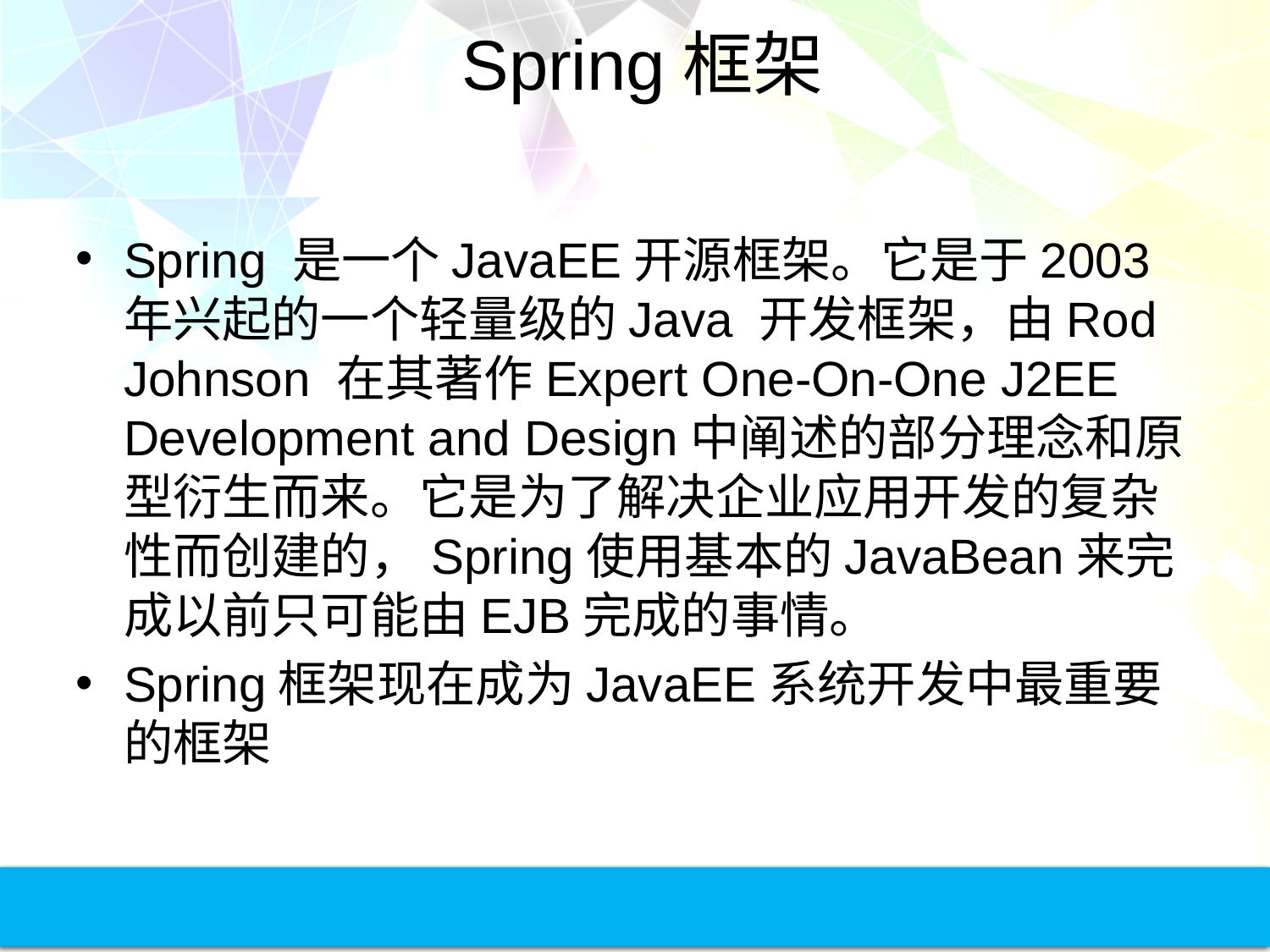

# Spring框架
Spring 是一个JavaEE开源框架。它是于2003 年兴起的一个轻量级的Java 开发框架，由Rod Johnson 在其著作Expert One-On-One J2EE Development and Design中阐述的部分理念和原型衍生而来。它是为了解决企业应用开发的复杂性而创建的，Spring使用基本的JavaBean来完成以前只可能由EJB完成的事情。
Spring框架现在成为JavaEE系统开发中最重要的框架